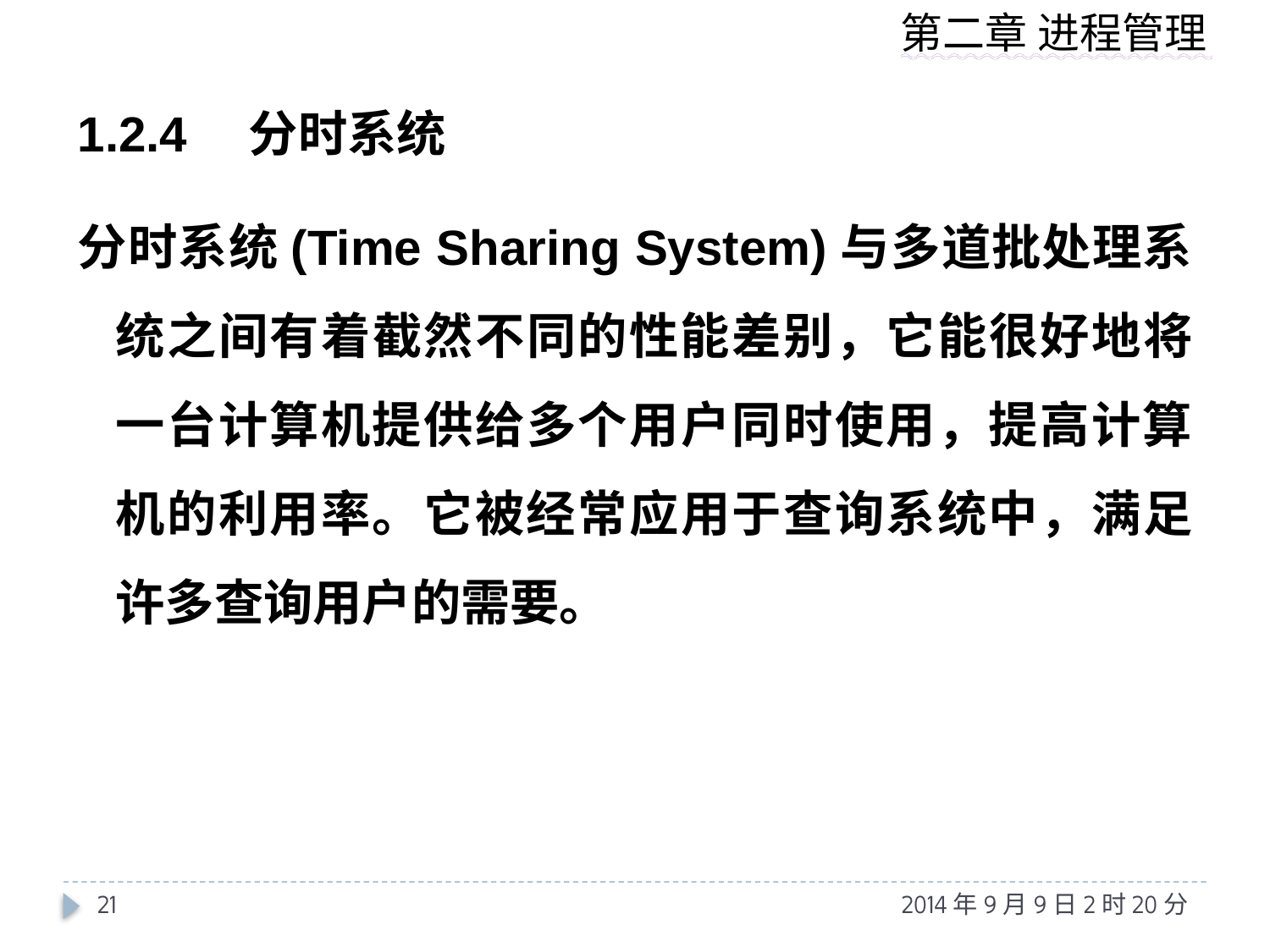

1.2.4　分时系统
分时系统(Time Sharing System)与多道批处理系统之间有着截然不同的性能差别，它能很好地将一台计算机提供给多个用户同时使用，提高计算机的利用率。它被经常应用于查询系统中，满足许多查询用户的需要。
21
2014年9月9日2时20分